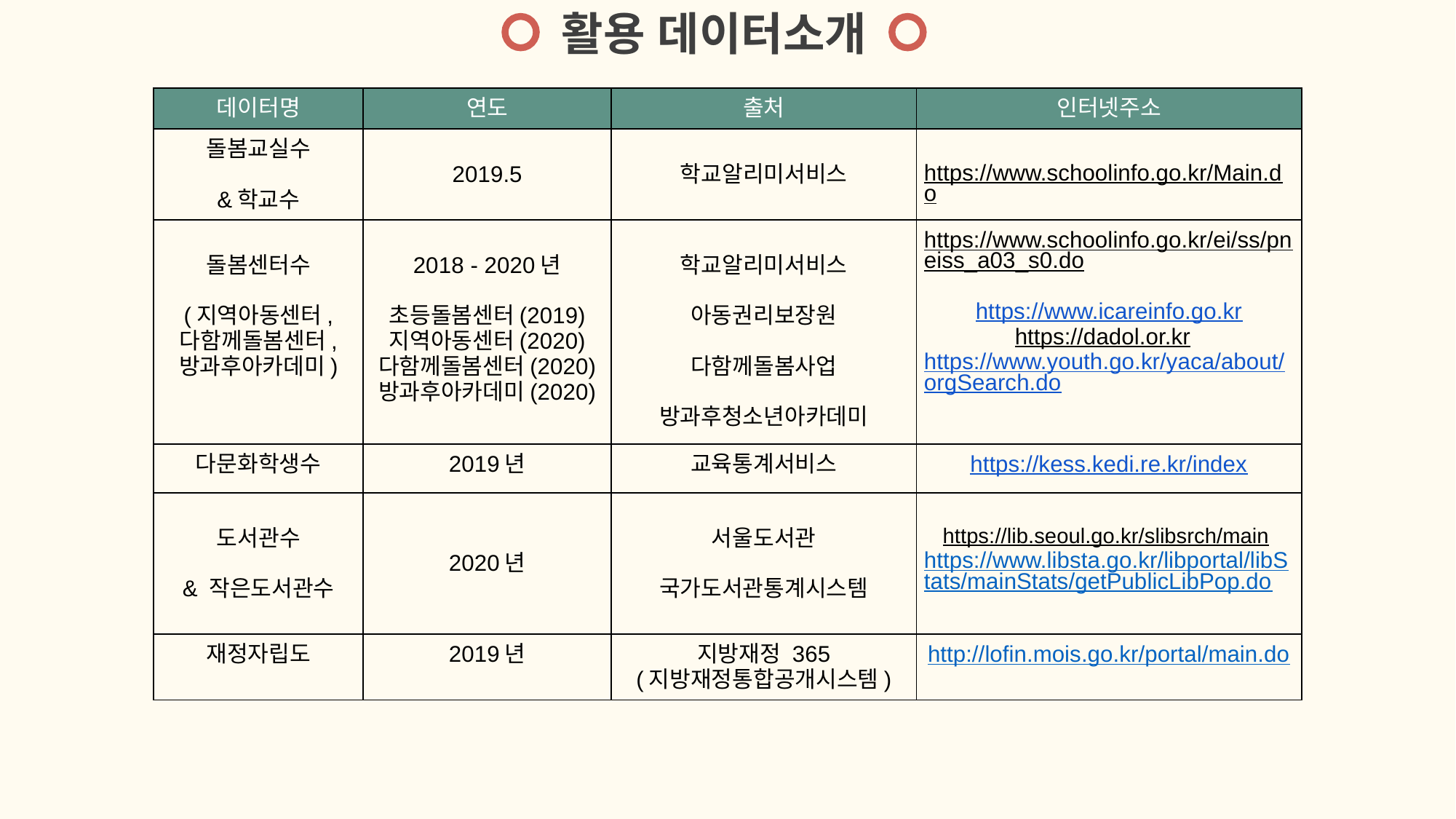

활용 데이터소개

| 데이터명 | 연도 | 출처 | 인터넷주소 |
| --- | --- | --- | --- |
| 돌봄교실수 &학교수 | 2019.5 | 학교알리미서비스 | https://www.schoolinfo.go.kr/Main.do |
| 돌봄센터수 (지역아동센터, 다함께돌봄센터, 방과후아카데미) | 2018 - 2020년 초등돌봄센터(2019) 지역아동센터(2020) 다함께돌봄센터(2020) 방과후아카데미(2020) | 학교알리미서비스 아동권리보장원 다함께돌봄사업 방과후청소년아카데미 | https://www.schoolinfo.go.kr/ei/ss/pneiss\_a03\_s0.do https://www.icareinfo.go.kr https://dadol.or.kr https://www.youth.go.kr/yaca/about/orgSearch.do |
| 다문화학생수 | 2019년 | 교육통계서비스 | https://kess.kedi.re.kr/index |
| 도서관수 & 작은도서관수 | 2020년 | 서울도서관 국가도서관통계시스템 | https://lib.seoul.go.kr/slibsrch/main https://www.libsta.go.kr/libportal/libStats/mainStats/getPublicLibPop.do |
| 재정자립도 | 2019년 | 지방재정 365 (지방재정통합공개시스템) | http://lofin.mois.go.kr/portal/main.do |